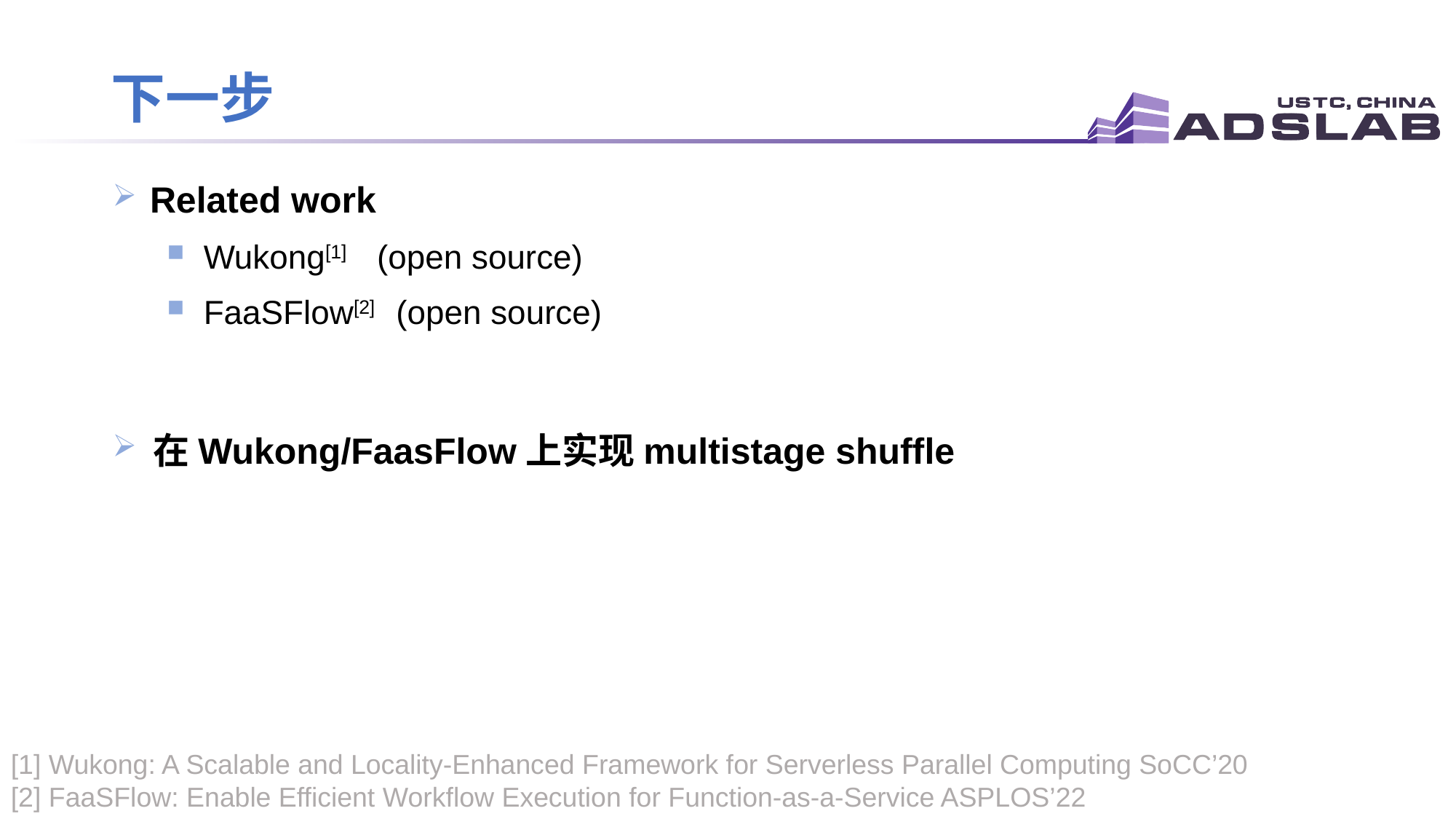

# 下一步
 Related work
 Wukong[1]     (open source)
 FaaSFlow[2]    (open source)

 在Wukong/FaasFlow上实现multistage shuffle
[1] Wukong: A Scalable and Locality-Enhanced Framework for Serverless Parallel Computing SoCC’20
[2] FaaSFlow: Enable Efficient Workflow Execution for Function-as-a-Service ASPLOS’22